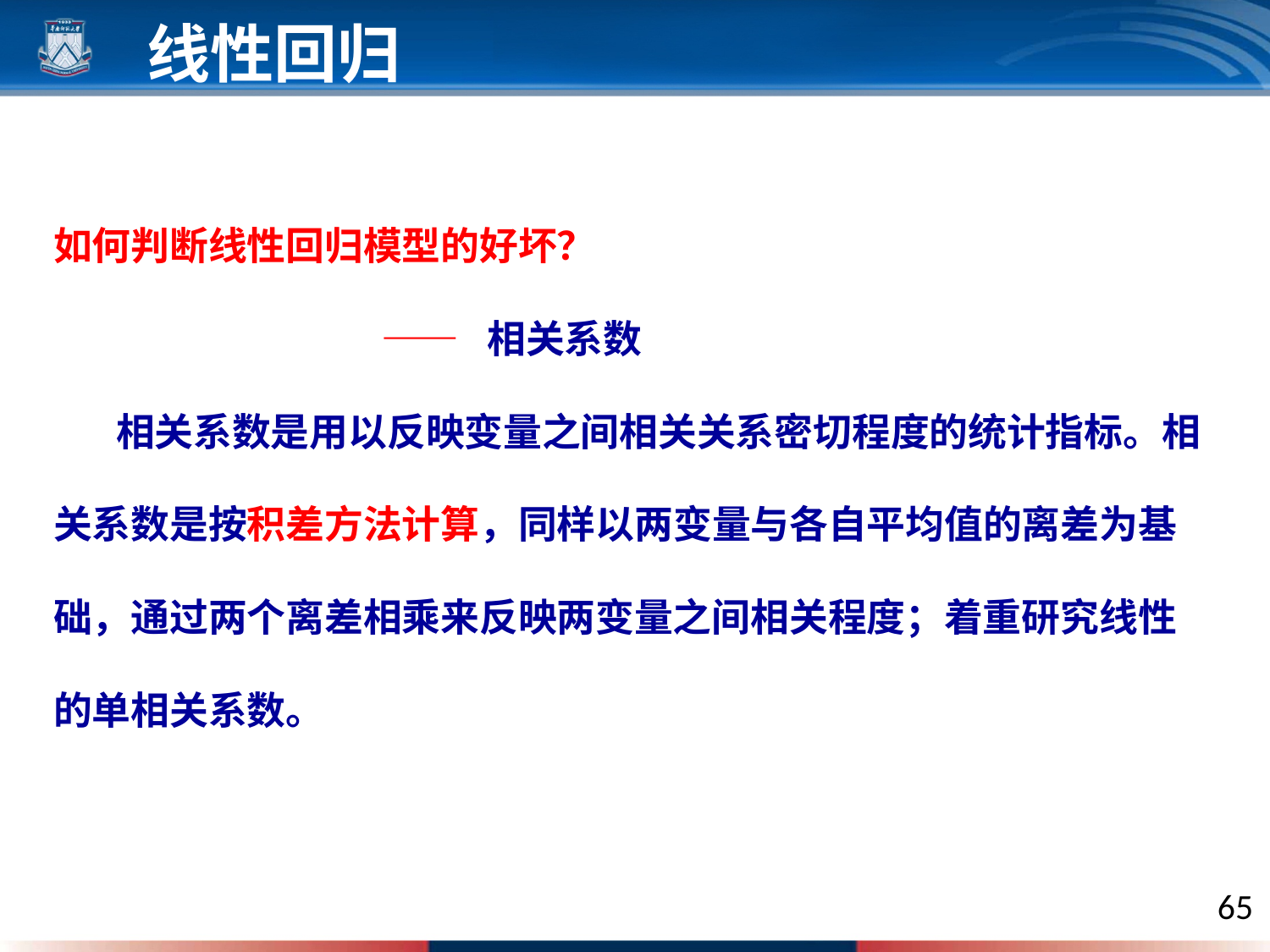

线性回归
如何判断线性回归模型的好坏？
                                     ——  相关系数
      相关系数是用以反映变量之间相关关系密切程度的统计指标。相关系数是按积差方法计算，同样以两变量与各自平均值的离差为基础，通过两个离差相乘来反映两变量之间相关程度；着重研究线性的单相关系数。